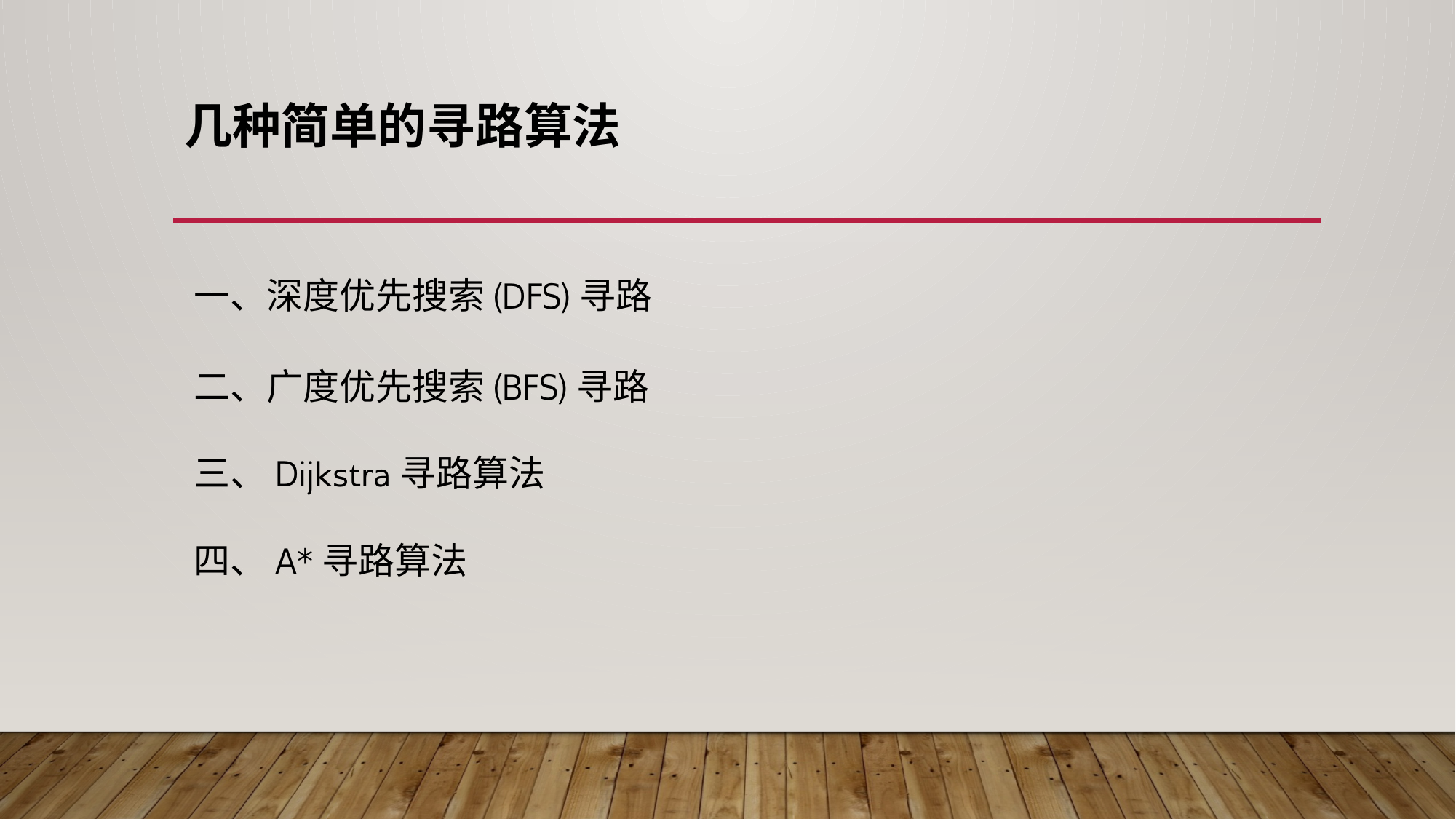

# 几种简单的寻路算法
一、深度优先搜索(DFS)寻路
二、广度优先搜索(BFS)寻路
三、Dijkstra寻路算法
四、A*寻路算法